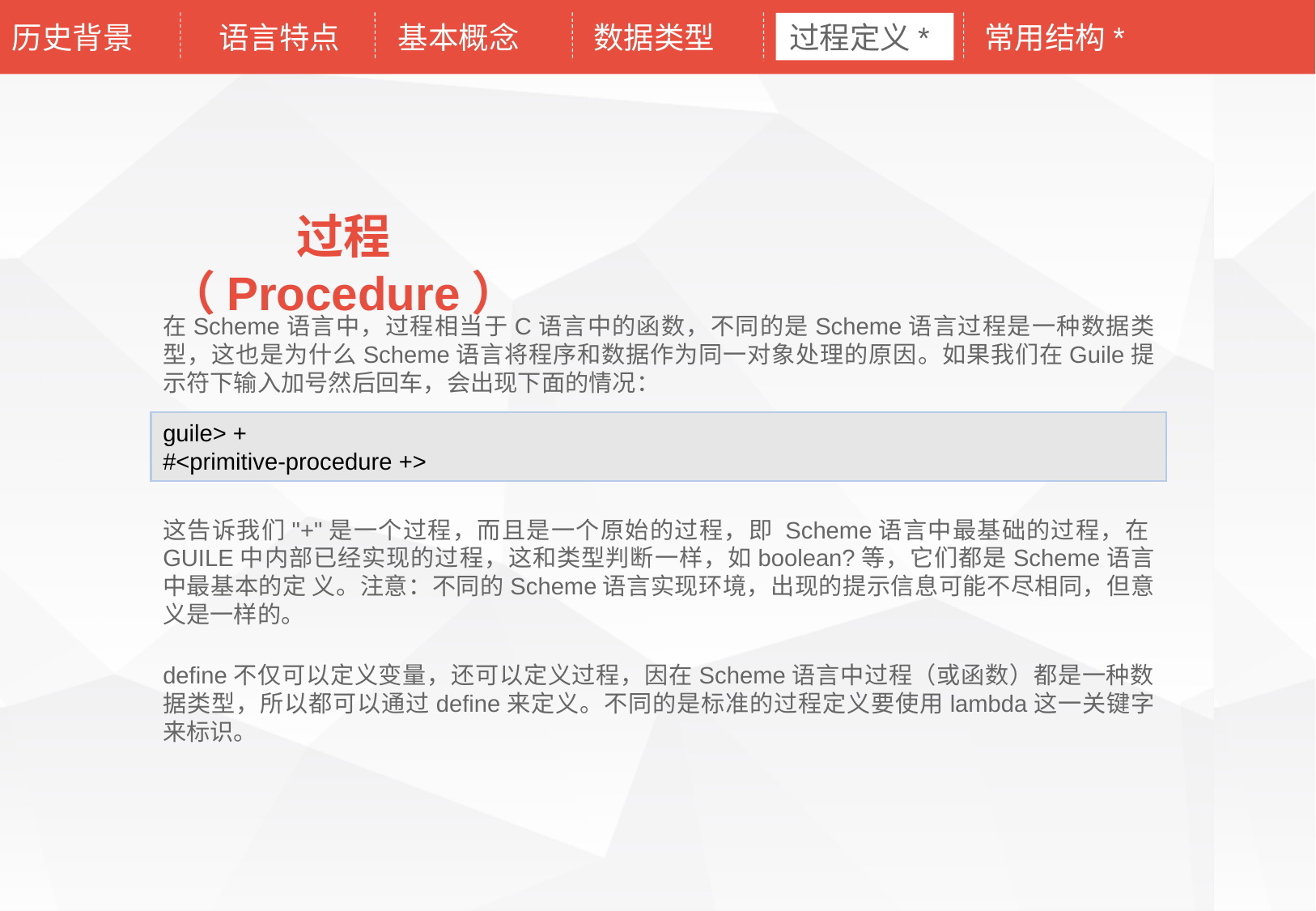

历史背景

语言特点

基本概念

数据类型

过程定义*

常用结构*

过程（Procedure）
在Scheme语言中，过程相当于C语言中的函数，不同的是Scheme语言过程是一种数据类型，这也是为什么Scheme语言将程序和数据作为同一对象处理的原因。如果我们在Guile提示符下输入加号然后回车，会出现下面的情况：
guile> +
#<primitive-procedure +>
这告诉我们"+"是一个过程，而且是一个原始的过程，即 Scheme语言中最基础的过程，在GUILE中内部已经实现的过程，这和类型判断一样，如boolean?等，它们都是Scheme语言中最基本的定 义。注意：不同的Scheme语言实现环境，出现的提示信息可能不尽相同，但意义是一样的。
define不仅可以定义变量，还可以定义过程，因在Scheme语言中过程（或函数）都是一种数据类型，所以都可以通过define来定义。不同的是标准的过程定义要使用lambda这一关键字来标识。